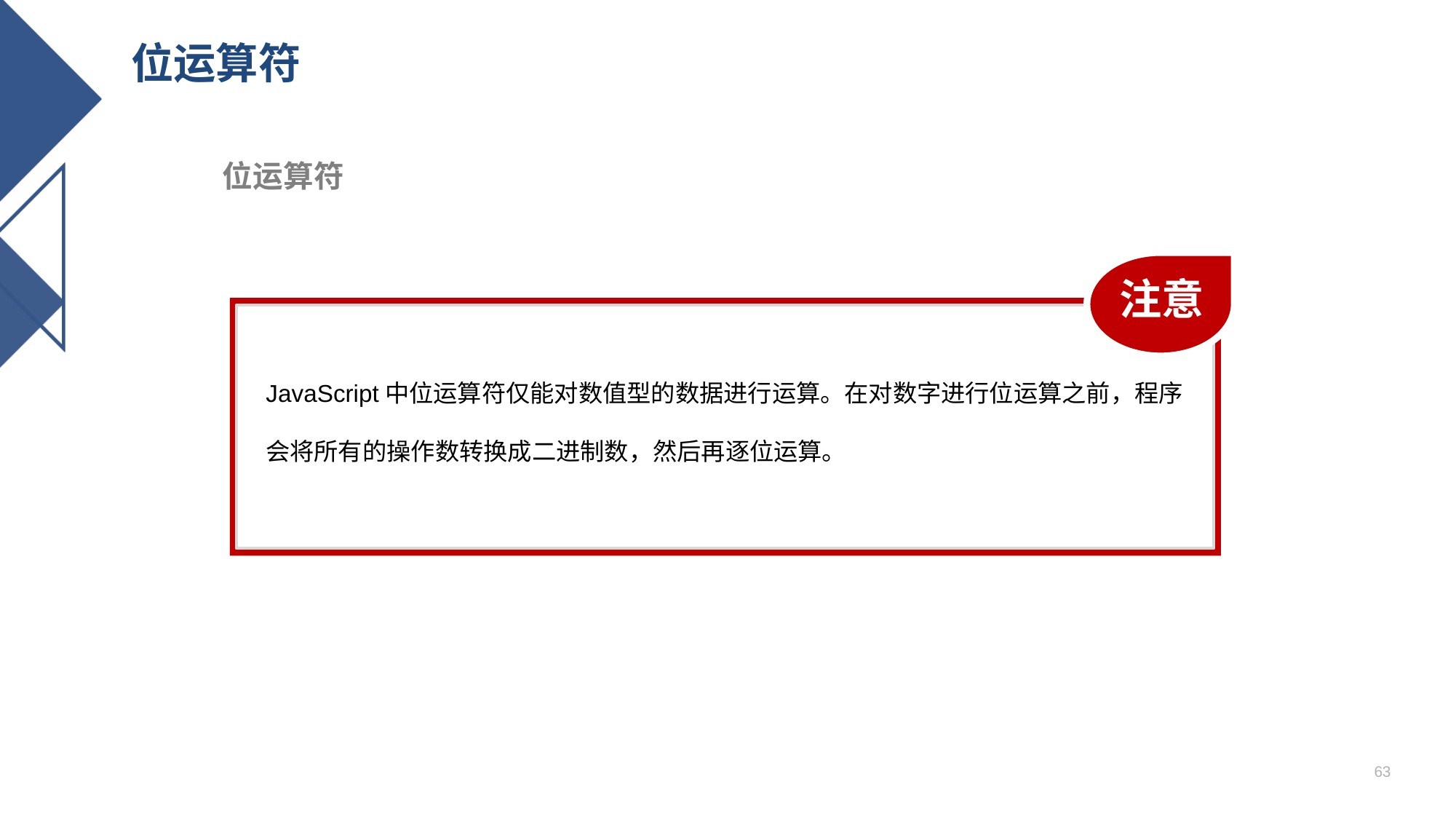

# 位运算符
位运算符

注意

JavaScript中位运算符仅能对数值型的数据进行运算。在对数字进行位运算之前，程序会将所有的操作数转换成二进制数，然后再逐位运算。
63